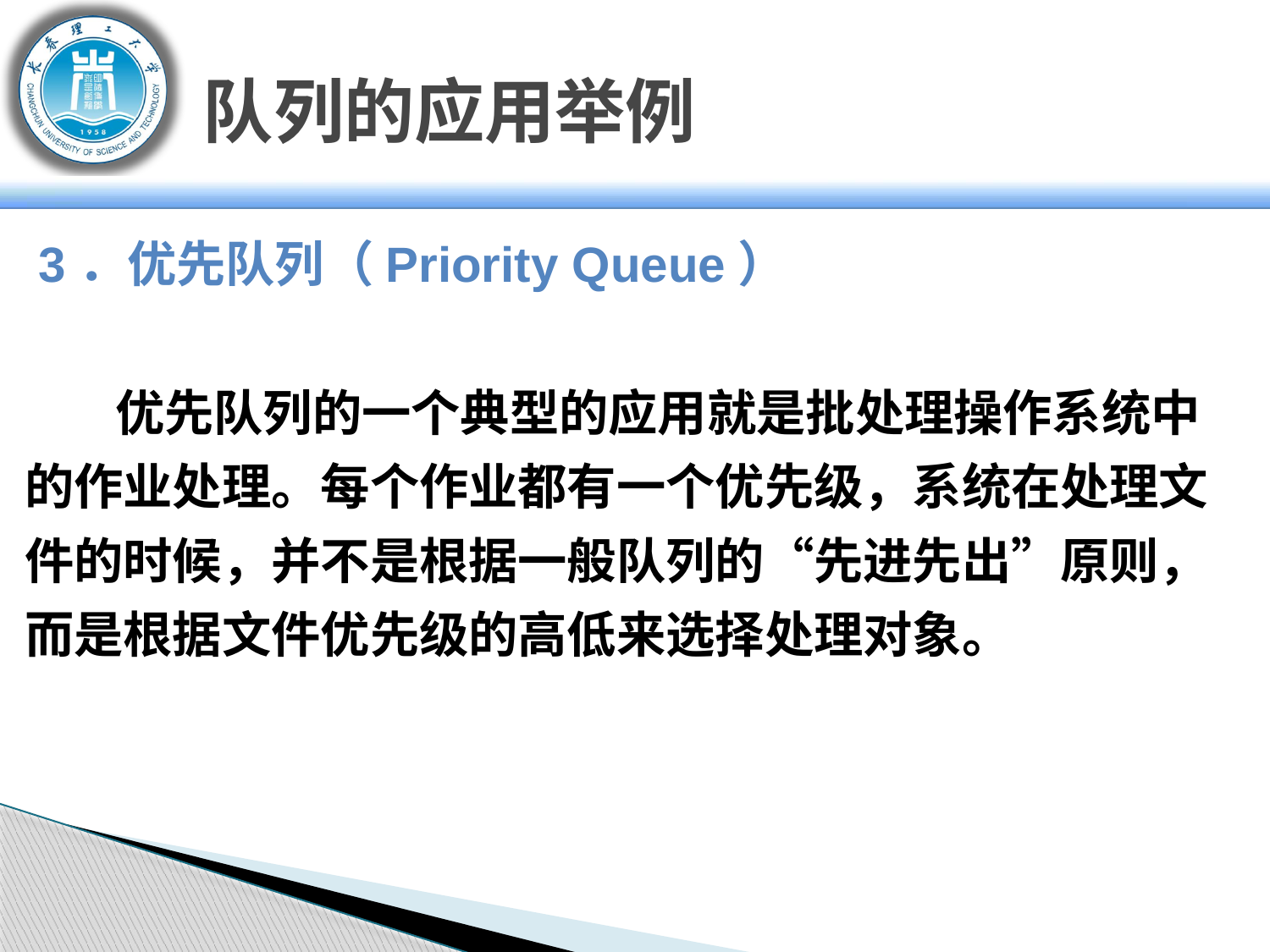

队列的应用举例

 3．优先队列（Priority Queue）

       优先队列的一个典型的应用就是批处理操作系统中的作业处理。每个作业都有一个优先级，系统在处理文件的时候，并不是根据一般队列的“先进先出”原则，而是根据文件优先级的高低来选择处理对象。